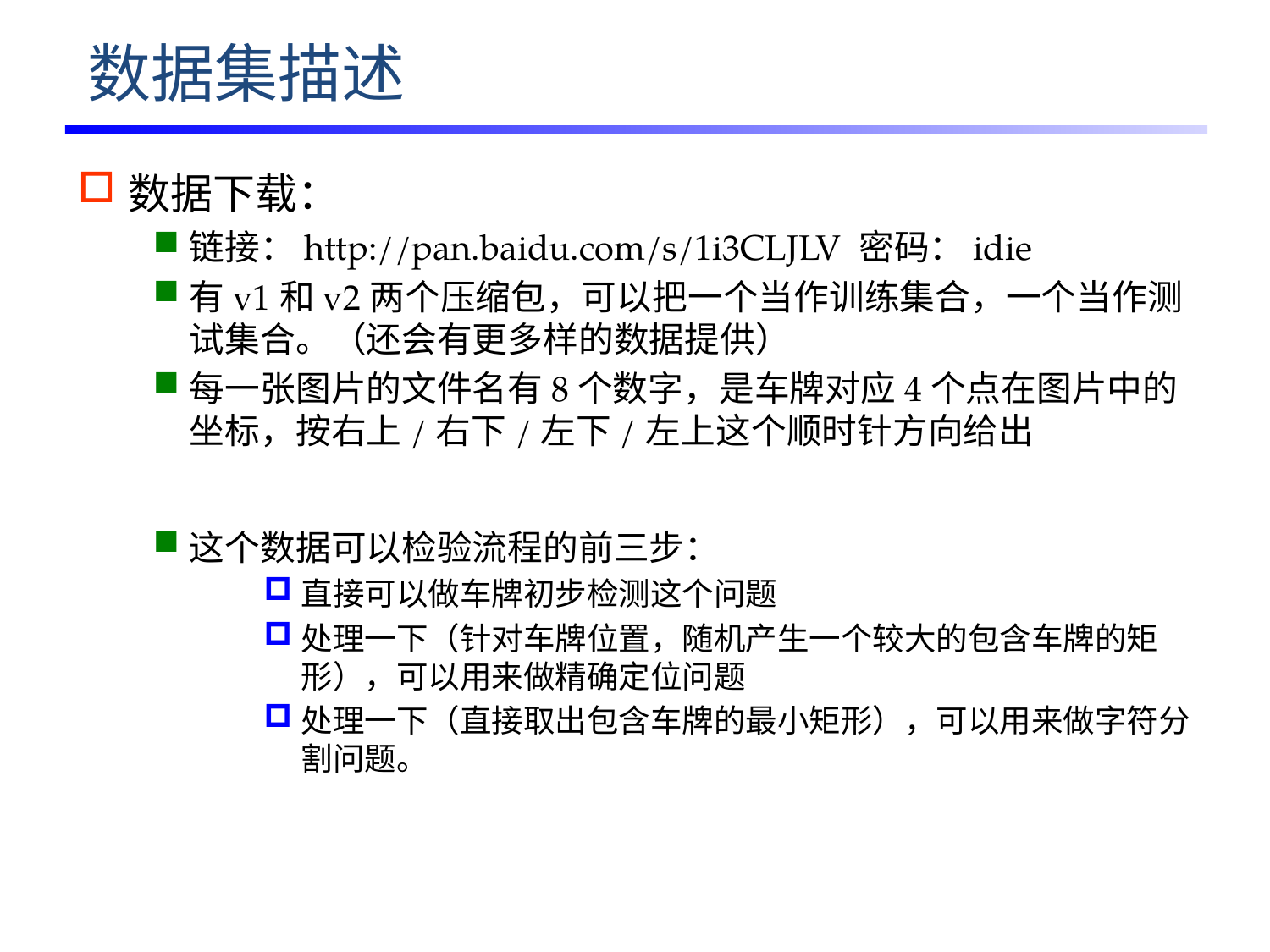

# 数据集描述
数据下载：
链接：http://pan.baidu.com/s/1i3CLJLV 密码：idie
有v1和v2两个压缩包，可以把一个当作训练集合，一个当作测试集合。（还会有更多样的数据提供）
每一张图片的文件名有8个数字，是车牌对应4个点在图片中的坐标，按右上/右下/左下/左上这个顺时针方向给出

这个数据可以检验流程的前三步：
直接可以做车牌初步检测这个问题
处理一下（针对车牌位置，随机产生一个较大的包含车牌的矩形），可以用来做精确定位问题
处理一下（直接取出包含车牌的最小矩形），可以用来做字符分割问题。